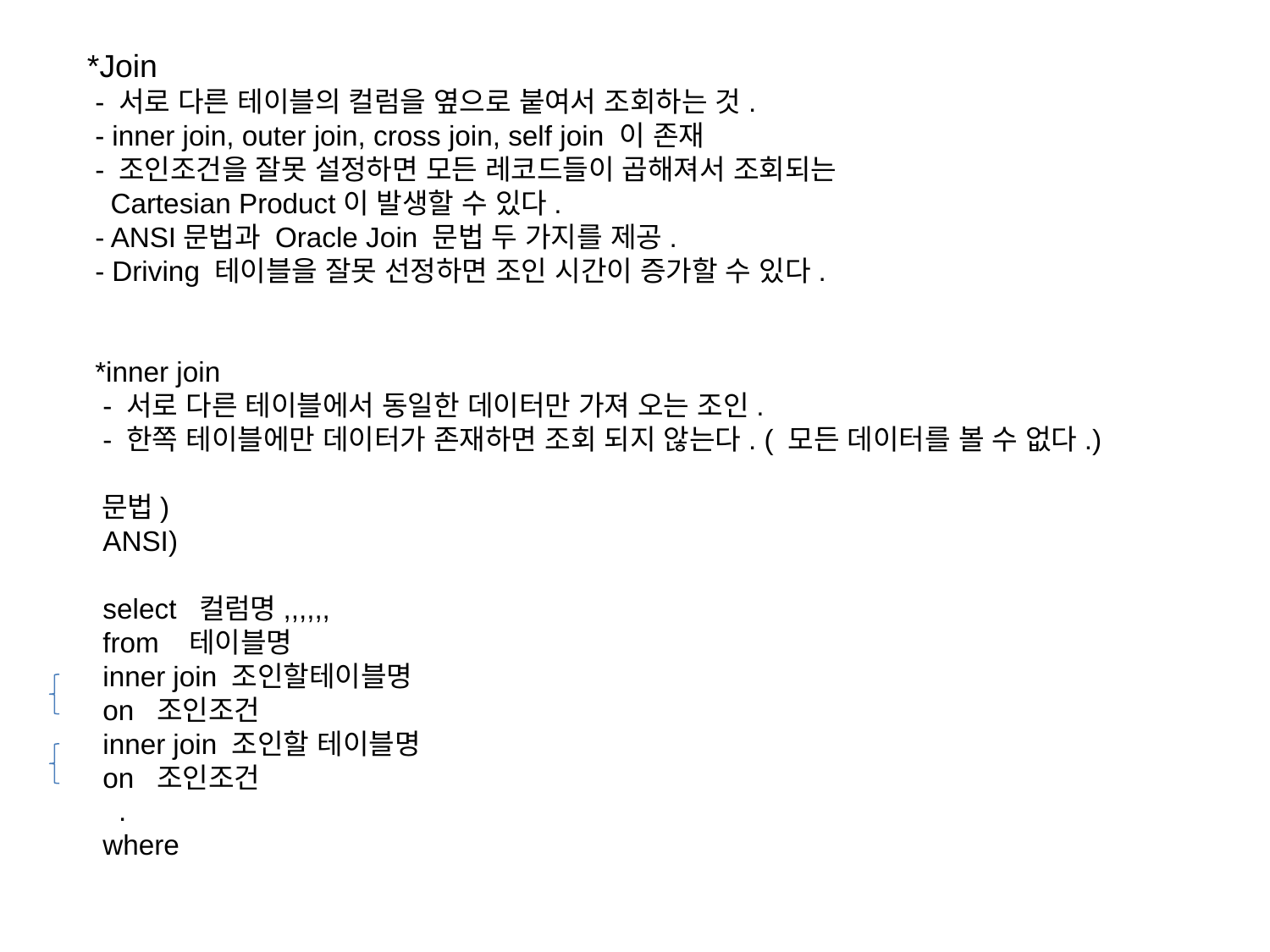

*Join
 - 서로 다른 테이블의 컬럼을 옆으로 붙여서 조회하는 것.
 - inner join, outer join, cross join, self join 이 존재
 - 조인조건을 잘못 설정하면 모든 레코드들이 곱해져서 조회되는
   Cartesian Product이 발생할 수 있다.
 - ANSI문법과 Oracle Join 문법 두 가지를 제공.
 - Driving 테이블을 잘못 선정하면 조인 시간이 증가할 수 있다.

 *inner join
  - 서로 다른 테이블에서 동일한 데이터만 가져 오는 조인.
  - 한쪽 테이블에만 데이터가 존재하면 조회 되지 않는다. ( 모든 데이터를 볼 수 없다.)

 문법)
  ANSI)

  select  컬럼명,,,,,,
  from   테이블명
  inner join 조인할테이블명
  on  조인조건
  inner join 조인할 테이블명
  on  조인조건
    .
  where